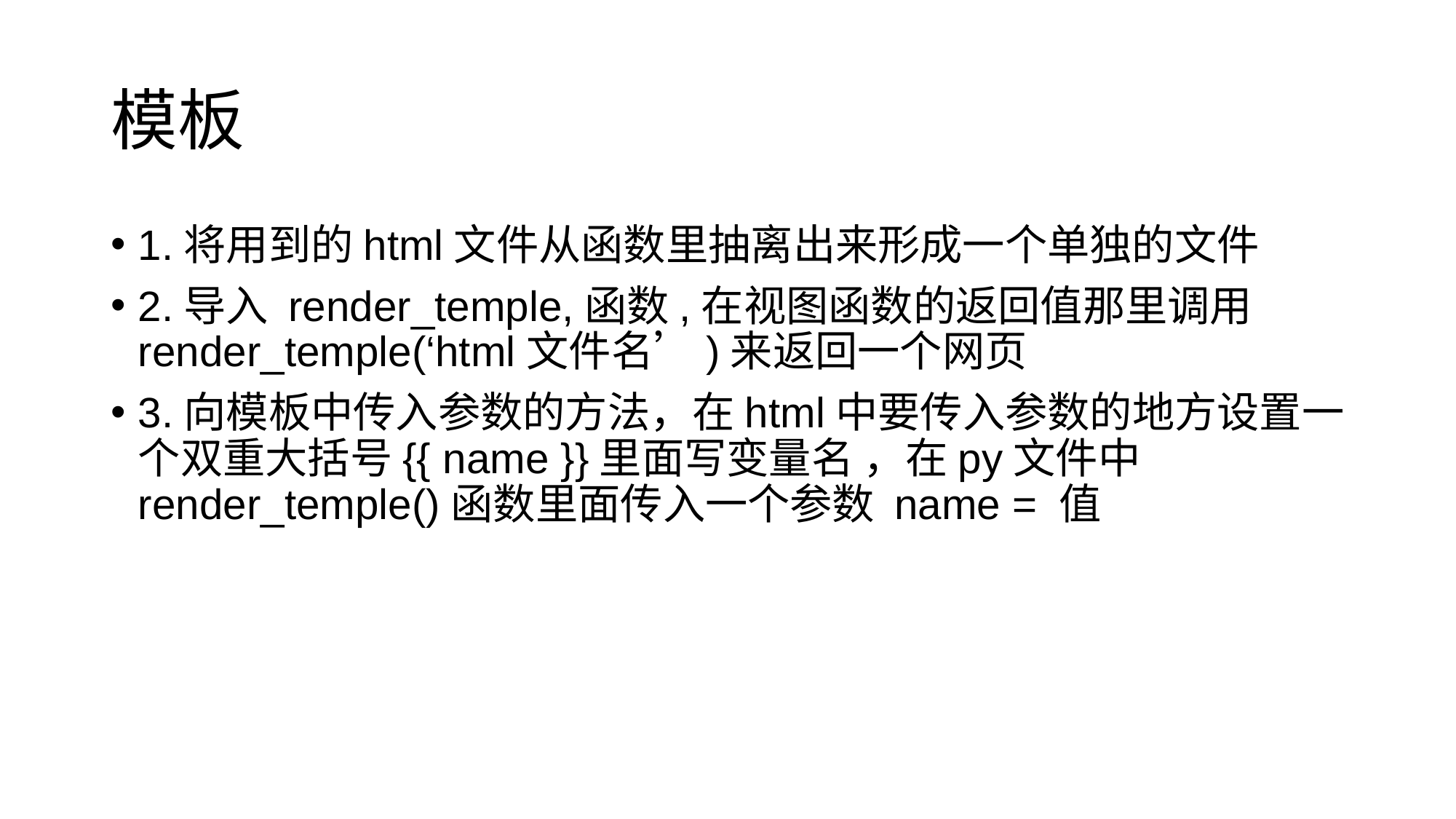

# 模板
1.将用到的html文件从函数里抽离出来形成一个单独的文件
2.导入 render_temple,函数,在视图函数的返回值那里调用render_temple(‘html文件名’)来返回一个网页
3.向模板中传入参数的方法，在html中要传入参数的地方设置一个双重大括号{{ name }}里面写变量名 ，在py文件中render_temple()函数里面传入一个参数 name = 值